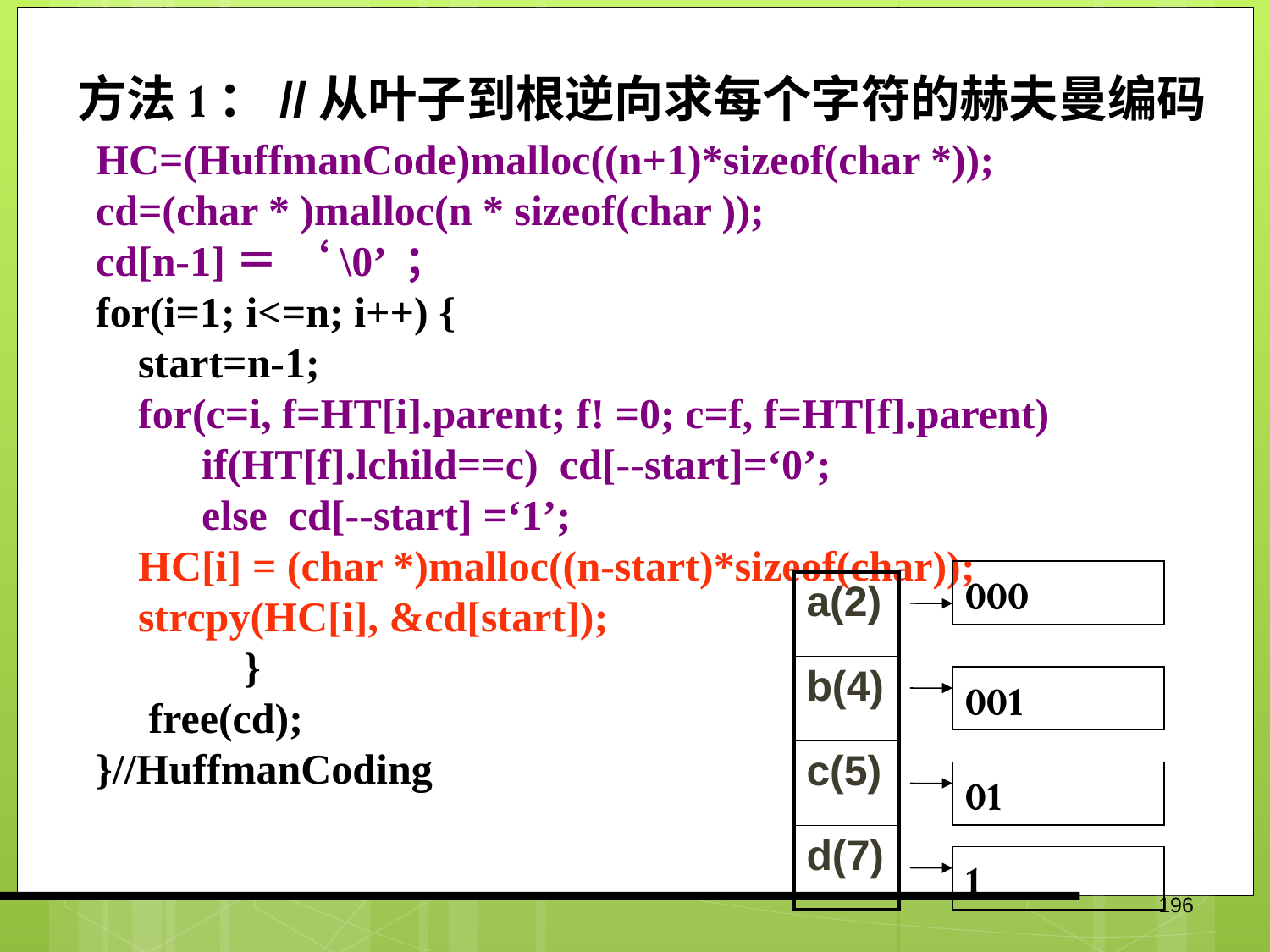

方法1：//从叶子到根逆向求每个字符的赫夫曼编码
HC=(HuffmanCode)malloc((n+1)*sizeof(char *));
cd=(char * )malloc(n * sizeof(char ));
cd[n-1]＝ ‘\0’ ；
for(i=1; i<=n; i++) {
    start=n-1;
    for(c=i, f=HT[i].parent; f! =0; c=f, f=HT[f].parent)
          if(HT[f].lchild==c)  cd[--start]=‘0’;
          else  cd[--start] =‘1’;
    HC[i] = (char *)malloc((n-start)*sizeof(char));
    strcpy(HC[i], &cd[start]);
              }
     free(cd);
}//HuffmanCoding
000
| a(2) |
| --- |
| b(4) |
| c(5) |
| d(7) |

001

01

1
196